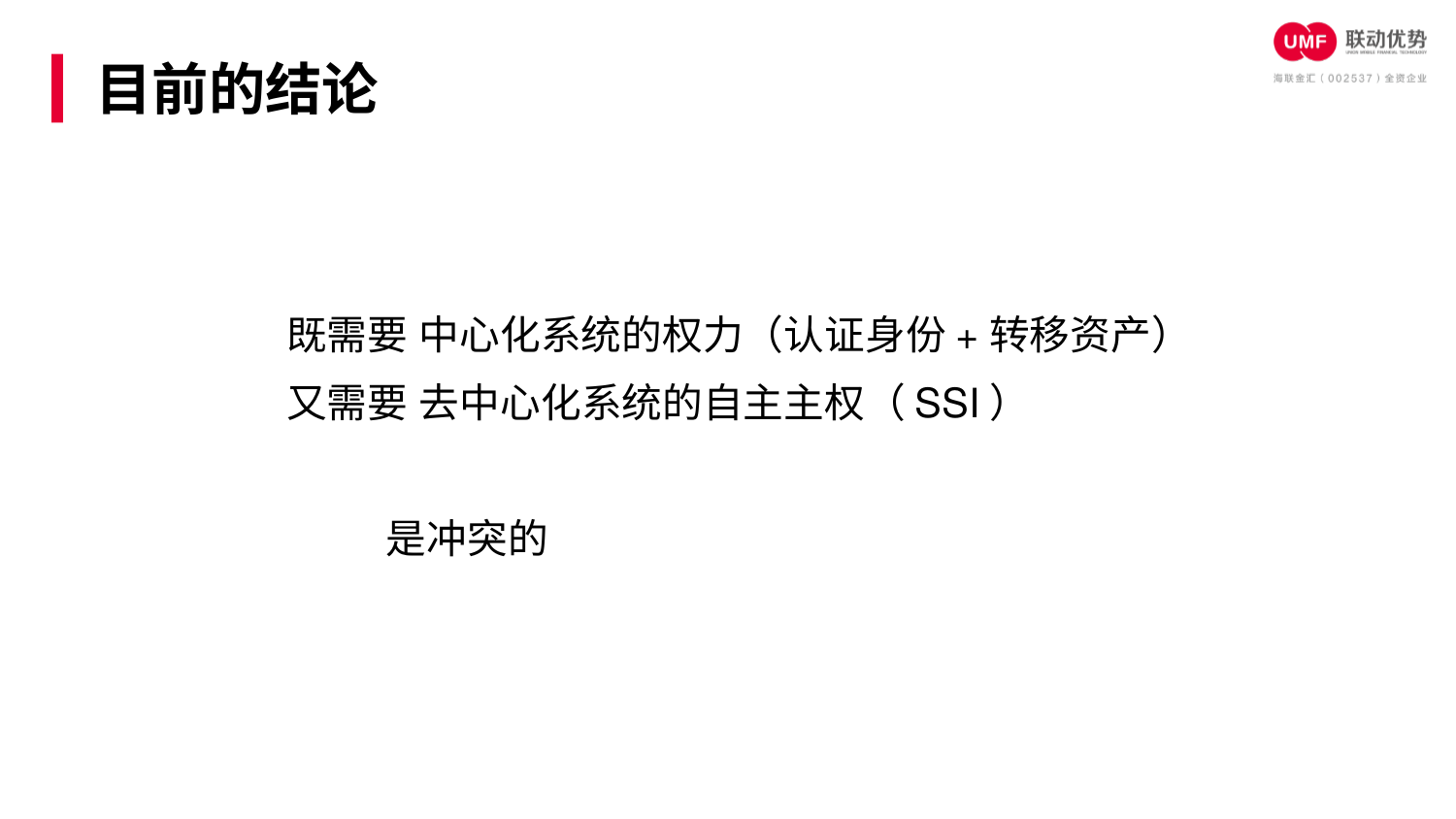

目前的结论
既需要 中心化系统的权力（认证身份+转移资产）
又需要 去中心化系统的自主主权（SSI）

	是冲突的